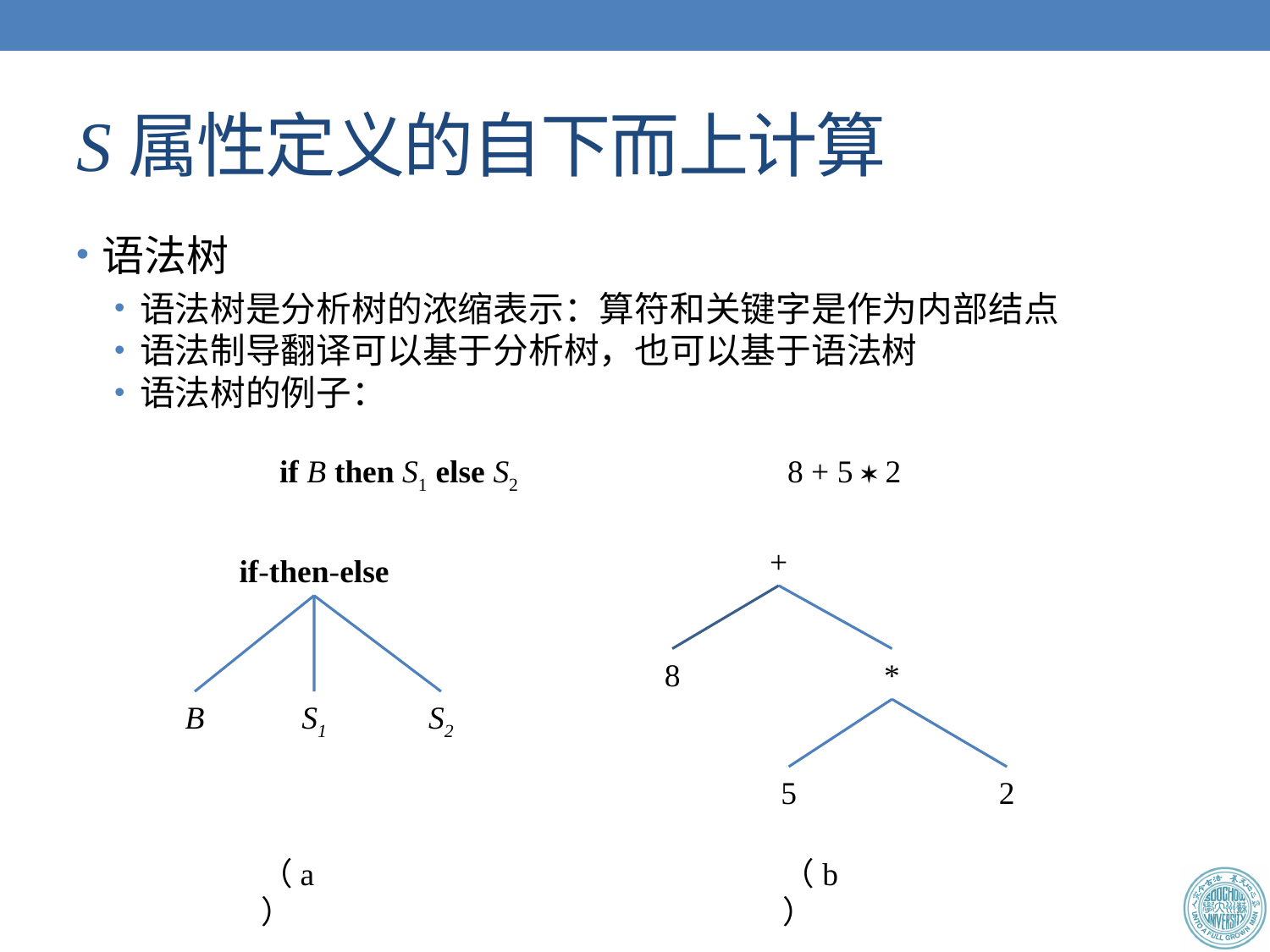

# S属性定义的自下而上计算
语法树
语法树是分析树的浓缩表示：算符和关键字是作为内部结点
语法制导翻译可以基于分析树，也可以基于语法树
语法树的例子：

	if B then S1 else S2			8 + 5 ∗ 2

+
8
*
5
2
if-then-else
B
S1
S2
（a）
（b）